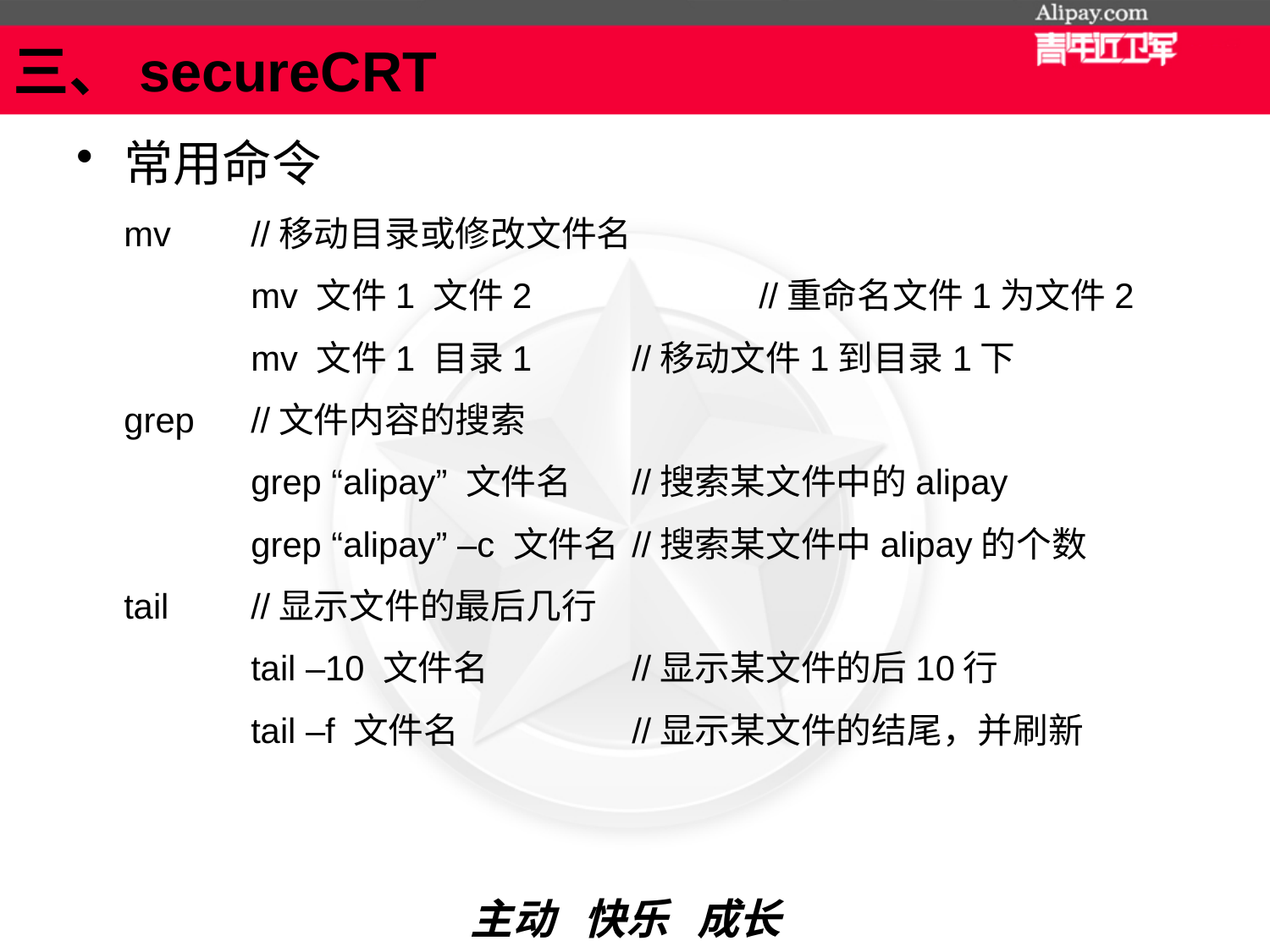

# 三、secureCRT
常用命令
	mv	//移动目录或修改文件名
		mv 文件1 文件2		//重命名文件1为文件2
		mv 文件1 目录1 	//移动文件1到目录1下
	grep	//文件内容的搜索
		grep “alipay” 文件名	//搜索某文件中的alipay
		grep “alipay” –c 文件名 	//搜索某文件中alipay的个数
	tail	//显示文件的最后几行
		tail –10 文件名		//显示某文件的后10行
		tail –f 文件名		//显示某文件的结尾，并刷新

主动   快乐   成长